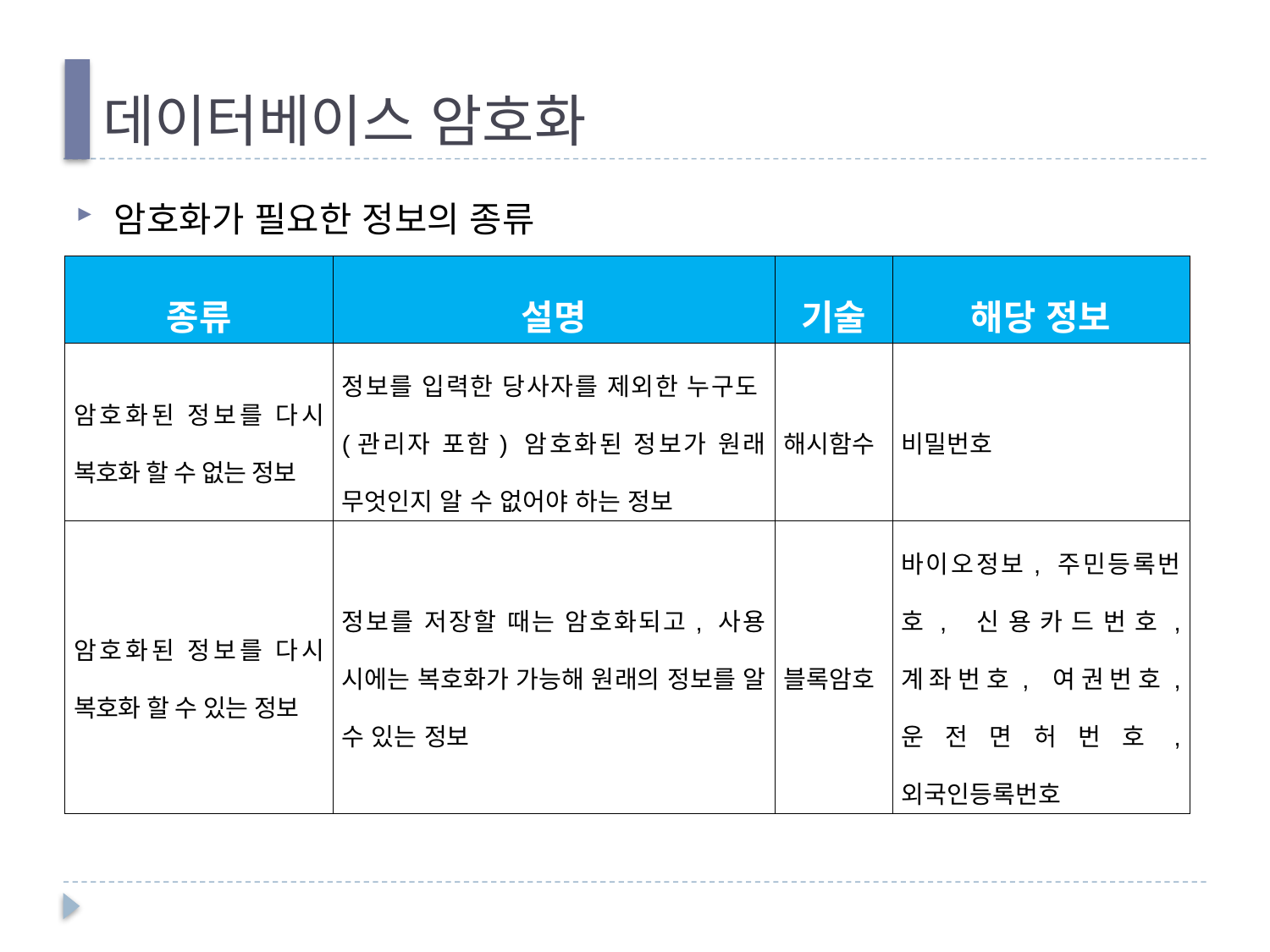

# 데이터베이스 암호화
암호화가 필요한 정보의 종류

| 종류 | 설명 | 기술 | 해당 정보 |
| --- | --- | --- | --- |
| 암호화된 정보를 다시 복호화 할 수 없는 정보 | 정보를 입력한 당사자를 제외한 누구도(관리자 포함) 암호화된 정보가 원래 무엇인지 알 수 없어야 하는 정보 | 해시함수 | 비밀번호 |
| 암호화된 정보를 다시 복호화 할 수 있는 정보 | 정보를 저장할 때는 암호화되고, 사용 시에는 복호화가 가능해 원래의 정보를 알 수 있는 정보 | 블록암호 | 바이오정보, 주민등록번호, 신용카드번호, 계좌번호, 여권번호, 운전면허번호, 외국인등록번호 |